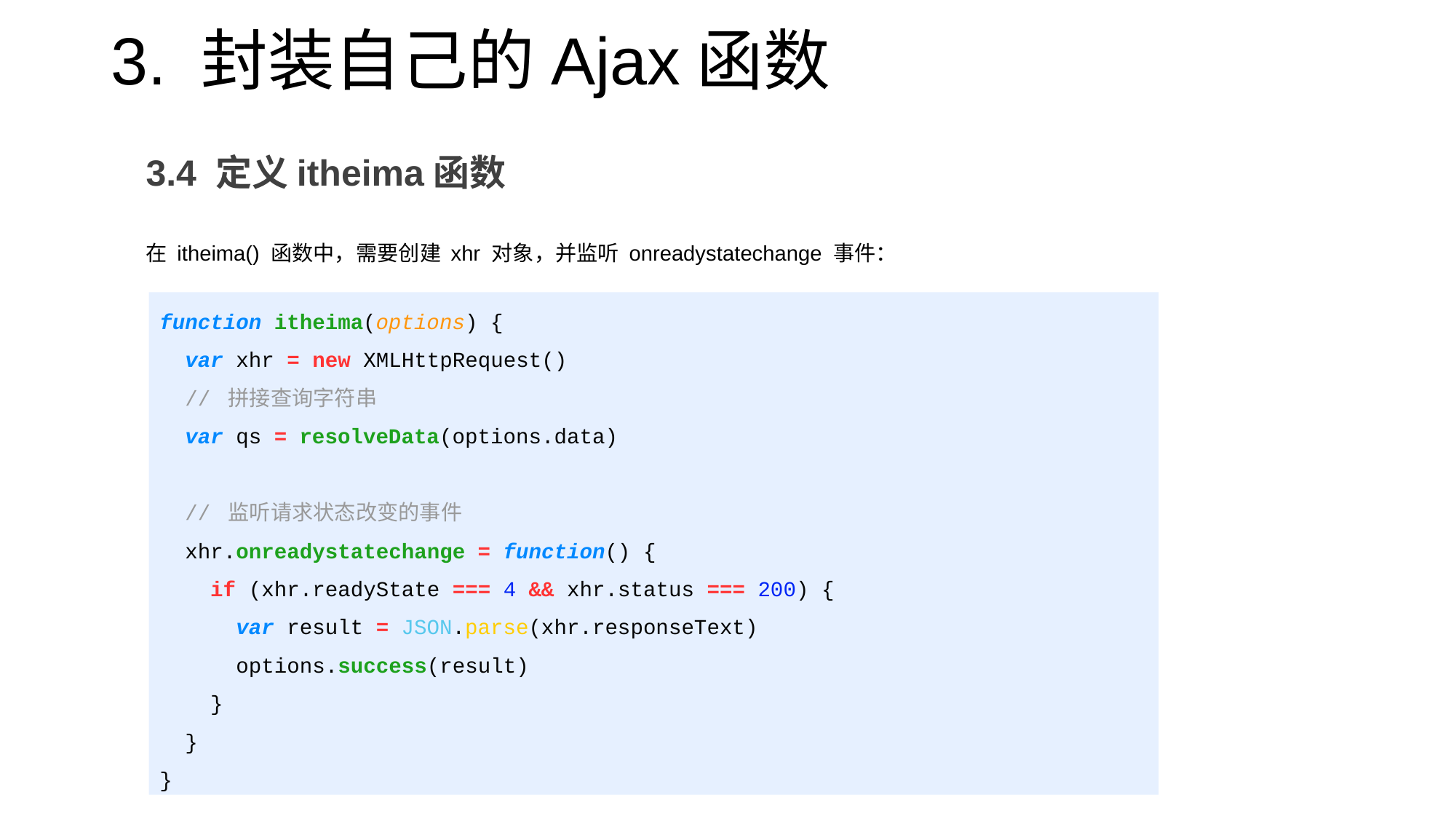

# 3. 封装自己的Ajax函数
3.4 定义itheima函数
在 itheima() 函数中，需要创建 xhr 对象，并监听 onreadystatechange 事件：
function itheima(options) {
  var xhr = new XMLHttpRequest()
  // 拼接查询字符串
  var qs = resolveData(options.data)

  // 监听请求状态改变的事件
  xhr.onreadystatechange = function() {
    if (xhr.readyState === 4 && xhr.status === 200) {
      var result = JSON.parse(xhr.responseText)
      options.success(result)
    }
  }
}